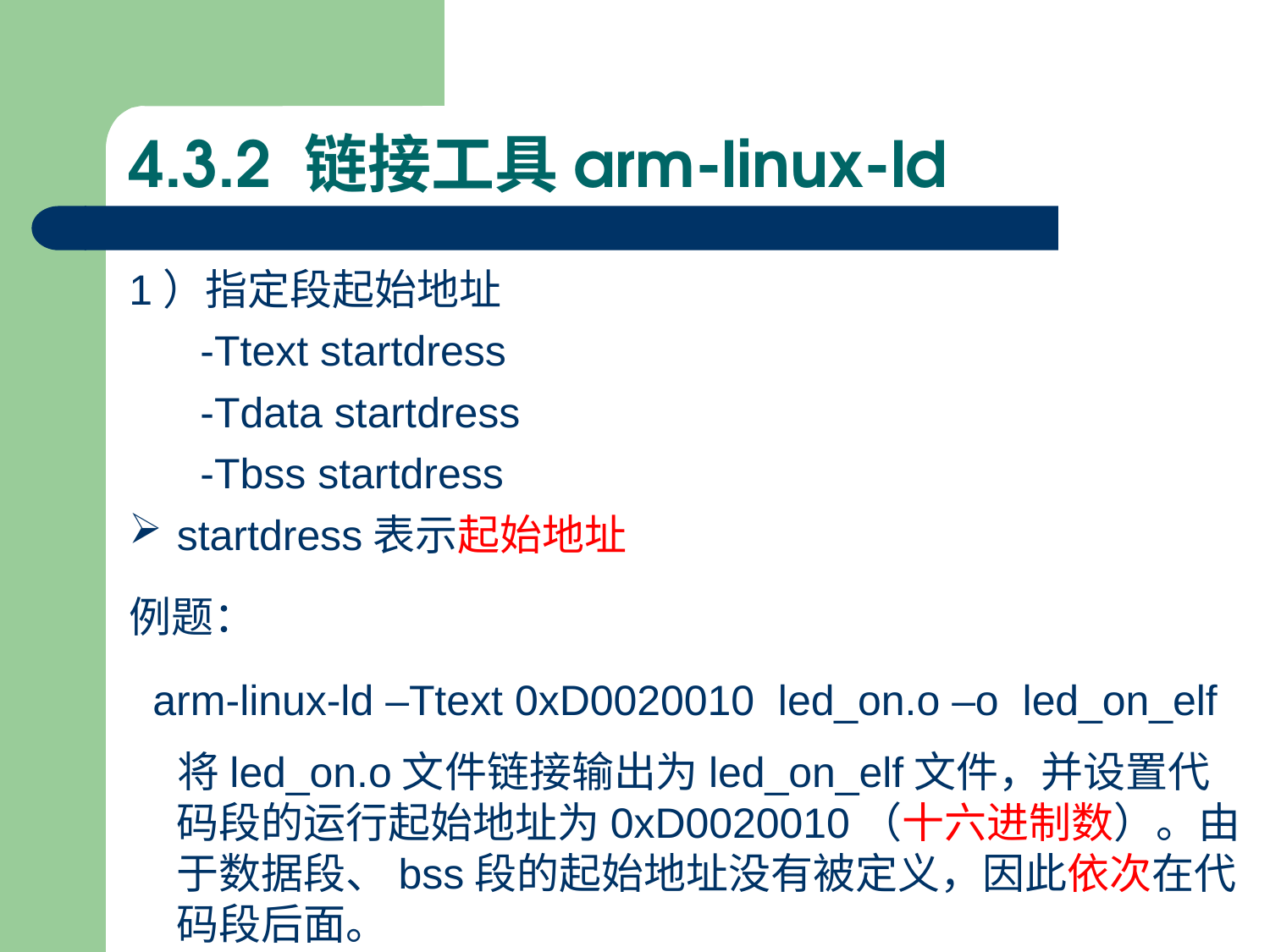

# 4.3.2 链接工具arm-linux-ld
1）指定段起始地址
      -Ttext startdress
      -Tdata startdress
      -Tbss startdress
startdress表示起始地址
例题：
  arm-linux-ld –Ttext 0xD0020010  led_on.o –o  led_on_elf
    将led_on.o文件链接输出为led_on_elf文件，并设置代码段的运行起始地址为0xD0020010（十六进制数）。由于数据段、bss段的起始地址没有被定义，因此依次在代码段后面。